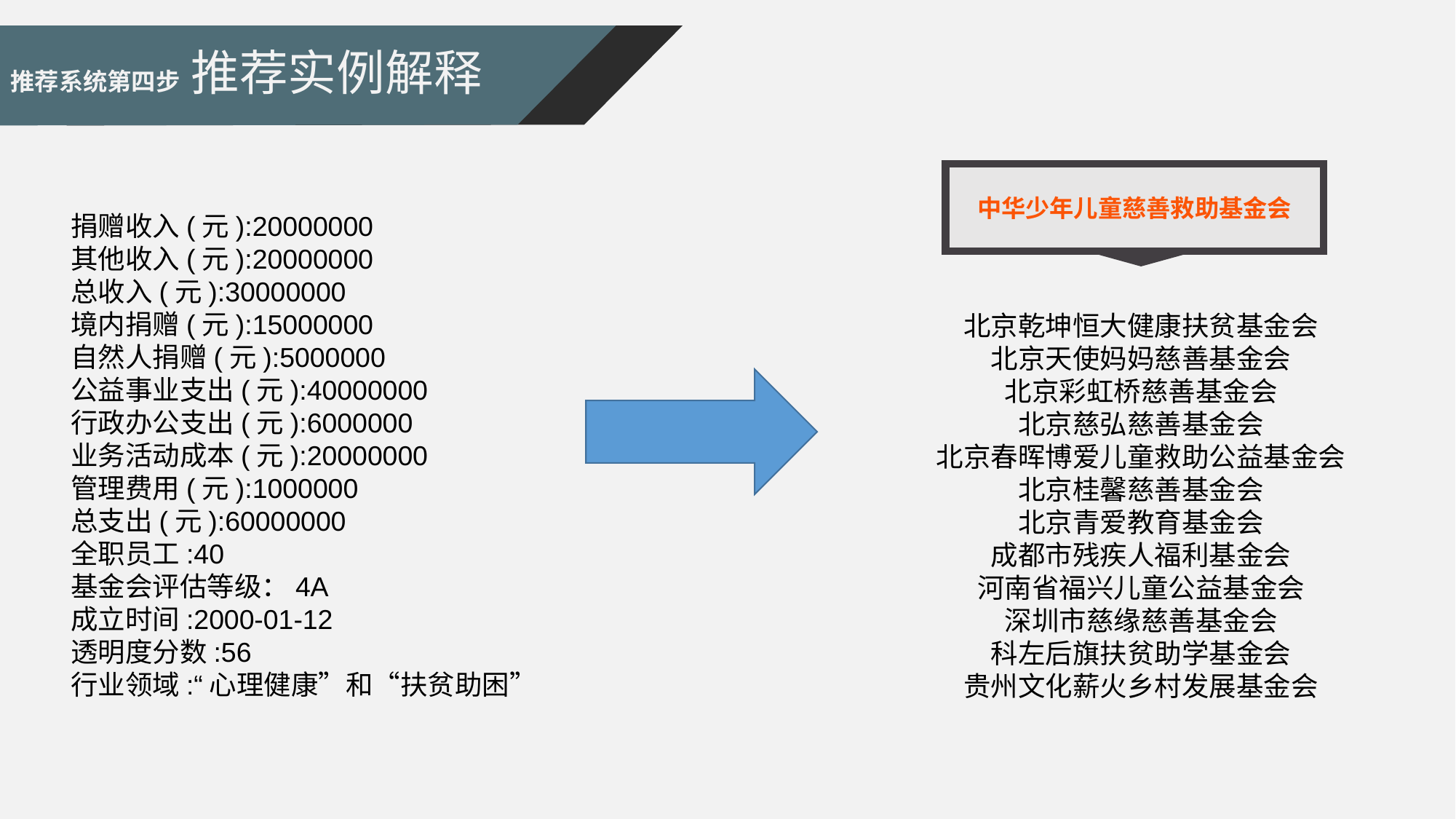

推荐系统第四步  推荐实例解释
中华少年儿童慈善救助基金会

捐赠收入(元):20000000
其他收入(元):20000000
总收入(元):30000000
境内捐赠(元):15000000
自然人捐赠(元):5000000
公益事业支出(元):40000000
行政办公支出(元):6000000
业务活动成本(元):20000000
管理费用(元):1000000
总支出(元):60000000
全职员工:40
基金会评估等级：4A
成立时间:2000-01-12
透明度分数:56
行业领域:“心理健康”和“扶贫助困”
北京乾坤恒大健康扶贫基金会
北京天使妈妈慈善基金会
北京彩虹桥慈善基金会
北京慈弘慈善基金会
北京春晖博爱儿童救助公益基金会
北京桂馨慈善基金会
北京青爱教育基金会
成都市残疾人福利基金会
河南省福兴儿童公益基金会
深圳市慈缘慈善基金会
科左后旗扶贫助学基金会
贵州文化薪火乡村发展基金会